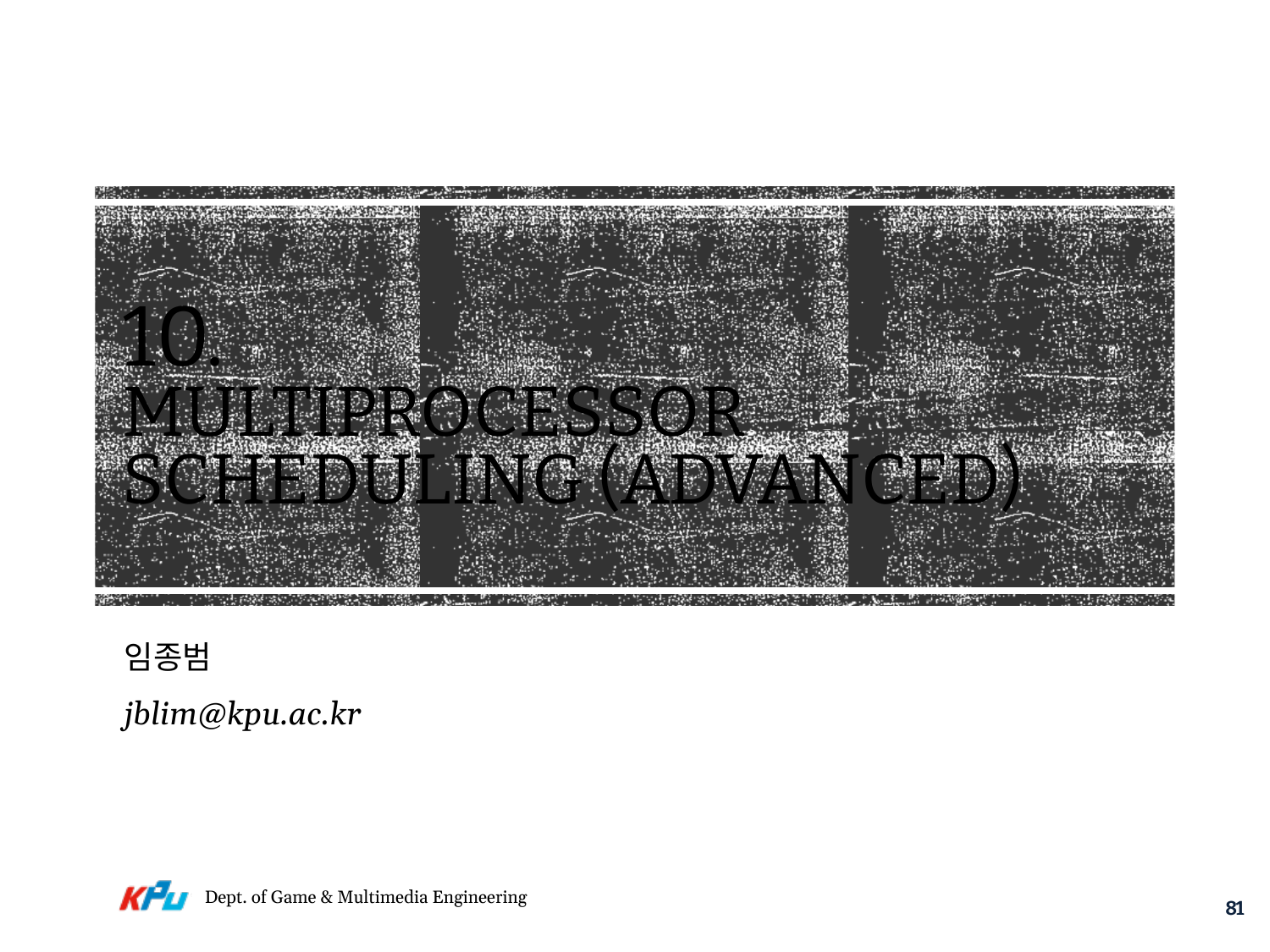

# 10. Multiprocessor Scheduling (Advanced)
임종범
jblim@kpu.ac.kr

Dept. of Game & Multimedia Engineering
81